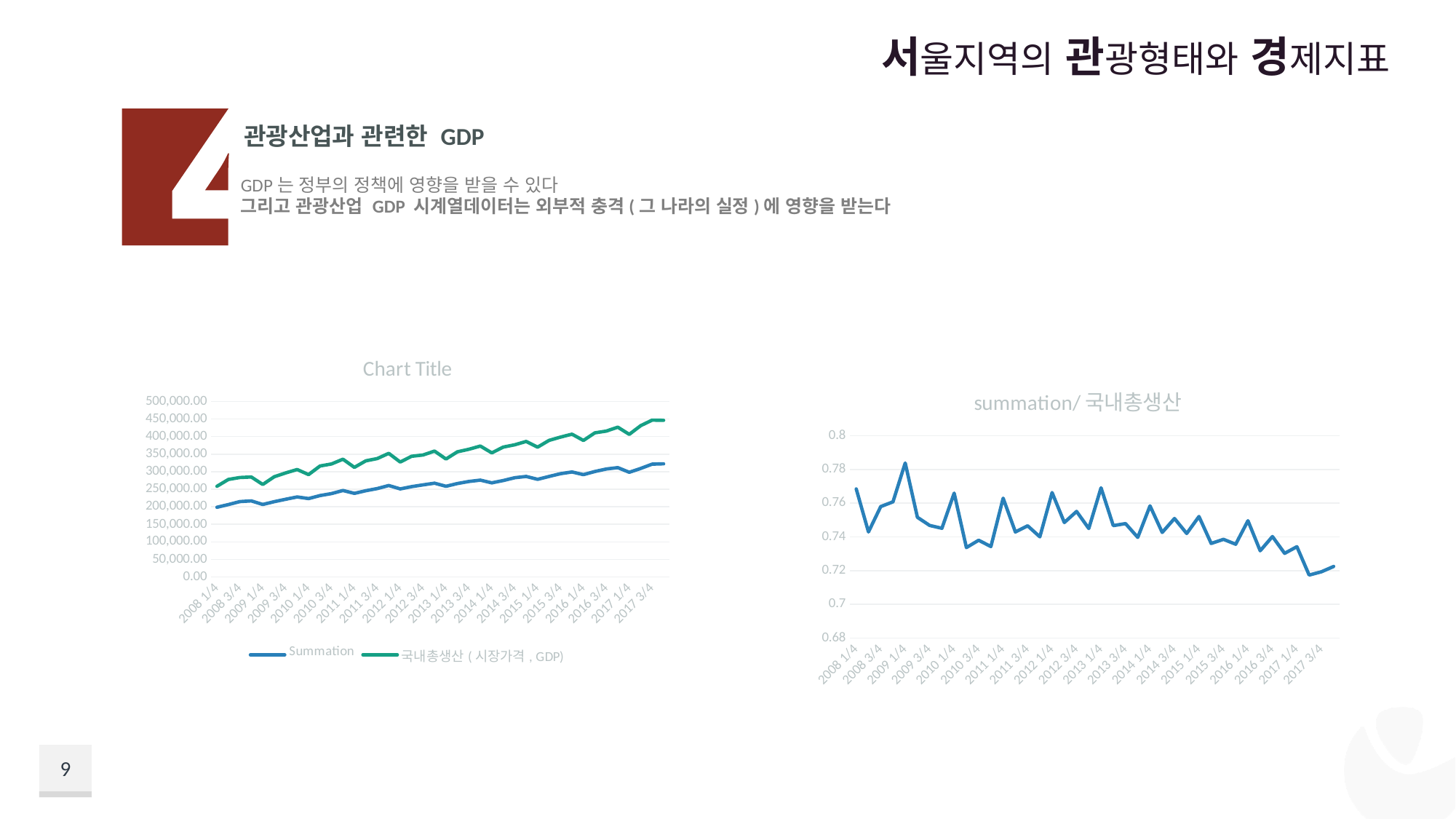

서울지역의 관광형태와 경제지표

관광산업과 관련한 gdp
GDP는 정부의 정책에 영향을 받을 수 있다
그리고 관광산업 GDP 시계열데이터는 외부적 충격(그 나라의 실정)에 영향을 받는다

### Chart:

| Category | Summation | 국내총생산(시장가격, GDP) |
|---|---|---|
| 2008 1/4 | 198543.1 | 258377.9 |
| 2008 2/4 | 206405.8 | 277832.4 |
| 2008 3/4 | 214810.9 | 283401.5 |
| 2008 4/4 | 216725.7 | 284880.4 |
| 2009 1/4 | 206600.5 | 263587.2 |
| 2009 2/4 | 214600.90000000002 | 285530.7 |
| 2009 3/4 | 221407.6 | 296486.7 |
| 2009 4/4 | 228074.4 | 306103.2 |
| 2010 1/4 | 223388.59999999998 | 291655.6 |
| 2010 2/4 | 231920.7 | 316131.5 |
| 2010 3/4 | 237620.50000000003 | 321984.8 |
| 2010 4/4 | 246363.4 | 335536.1 |
| 2011 1/4 | 238231.50000000003 | 312254.7 |
| 2011 2/4 | 245806.60000000003 | 330881.1 |
| 2011 3/4 | 251894.6 | 337399.3 |
| 2011 4/4 | 260591.0 | 352146.0 |
| 2012 1/4 | 250909.10000000003 | 327437.3 |
| 2012 2/4 | 257411.4 | 343899.2 |
| 2012 3/4 | 262374.3 | 347475.6 |
| 2012 4/4 | 267174.60000000003 | 358644.5 |
| 2013 1/4 | 258406.8 | 335981.2 |
| 2013 2/4 | 266265.3 | 356599.8 |
| 2013 3/4 | 272101.8 | 363838.6 |
| 2013 4/4 | 275914.0 | 373025.7 |
| 2014 1/4 | 268122.6 | 353537.1 |
| 2014 2/4 | 274769.5 | 370016.8 |
| 2014 3/4 | 282707.2 | 376489.9 |
| 2014 4/4 | 286435.1 | 386035.6 |
| 2015 1/4 | 278160.7 | 369853.1 |
| 2015 2/4 | 286408.4 | 389095.7 |
| 2015 3/4 | 294270.69999999995 | 398464.5 |
| 2015 4/4 | 299181.2 | 406710.7 |
| 2016 1/4 | 291511.9 | 388903.1 |
| 2016 2/4 | 300468.89999999997 | 410619.6 |
| 2016 3/4 | 307604.1 | 415577.5 |
| 2016 4/4 | 311574.5 | 426685.9 |
| 2017 1/4 | 298293.5 | 406309.0 |
| 2017 2/4 | 309196.0 | 431026.9 |
| 2017 3/4 | 321403.2 | 446835.1 |
| 2017 4/4 | 322377.99999999994 | 446227.6 |

### Chart:

| Category | summation/국내총생산 |
|---|---|
| 2008 1/4 | 0.7684213704035833 |
| 2008 2/4 | 0.7429147932350582 |
| 2008 3/4 | 0.7579737580782036 |
| 2008 4/4 | 0.7607603050262496 |
| 2009 1/4 | 0.7838032347549502 |
| 2009 2/4 | 0.7515860816367558 |
| 2009 3/4 | 0.7467707657712808 |
| 2009 4/4 | 0.7450898912523619 |
| 2010 1/4 | 0.765932833108639 |
| 2010 2/4 | 0.7336209773464524 |
| 2010 3/4 | 0.7379866999932917 |
| 2010 4/4 | 0.7342381341381747 |
| 2011 1/4 | 0.7629396771289592 |
| 2011 2/4 | 0.7428849819466874 |
| 2011 3/4 | 0.746577126864223 |
| 2011 4/4 | 0.7400084056044935 |
| 2012 1/4 | 0.7662813613476536 |
| 2012 2/4 | 0.7485082838227015 |
| 2012 3/4 | 0.7550869758912568 |
| 2012 4/4 | 0.744956635331087 |
| 2013 1/4 | 0.7691108907284098 |
| 2013 2/4 | 0.7466782090175037 |
| 2013 3/4 | 0.7478640254222614 |
| 2013 4/4 | 0.7396648541910115 |
| 2014 1/4 | 0.7584001792174003 |
| 2014 2/4 | 0.7425865528267905 |
| 2014 3/4 | 0.7509024810492924 |
| 2014 4/4 | 0.741991412191 |
| 2015 1/4 | 0.7520842734588409 |
| 2015 2/4 | 0.7360872916354512 |
| 2015 3/4 | 0.7385117118338019 |
| 2015 4/4 | 0.7356118243262348 |
| 2016 1/4 | 0.7495746369725519 |
| 2016 2/4 | 0.7317451480640476 |
| 2016 3/4 | 0.7401846827607365 |
| 2016 4/4 | 0.7302198174347921 |
| 2017 1/4 | 0.7341543012830136 |
| 2017 2/4 | 0.7173473395743978 |
| 2017 3/4 | 0.7192881669322755 |
| 2017 4/4 | 0.7224519505292814 |
9